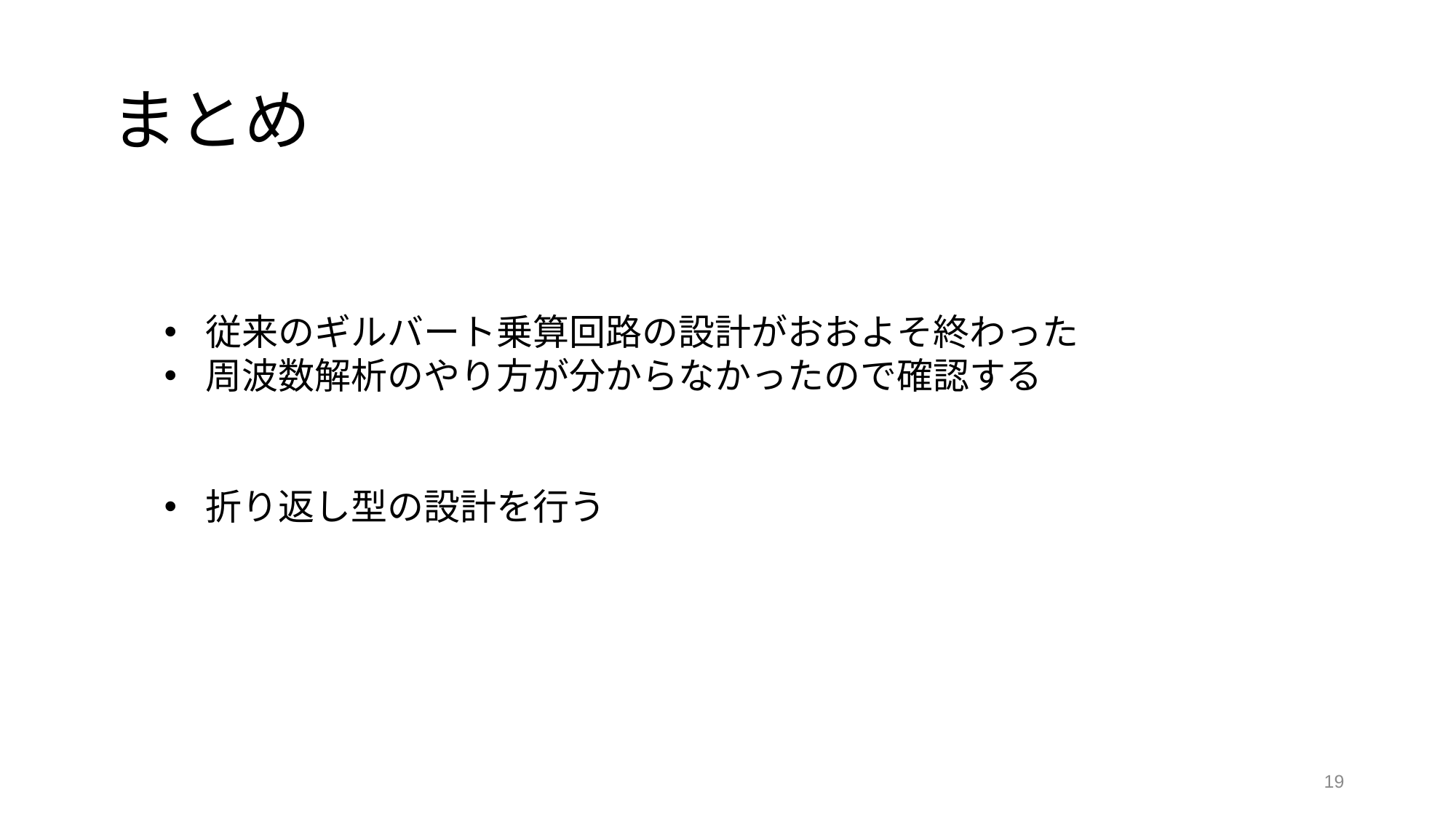

# まとめ
従来のギルバート乗算回路の設計がおおよそ終わった
周波数解析のやり方が分からなかったので確認する

折り返し型の設計を行う
19